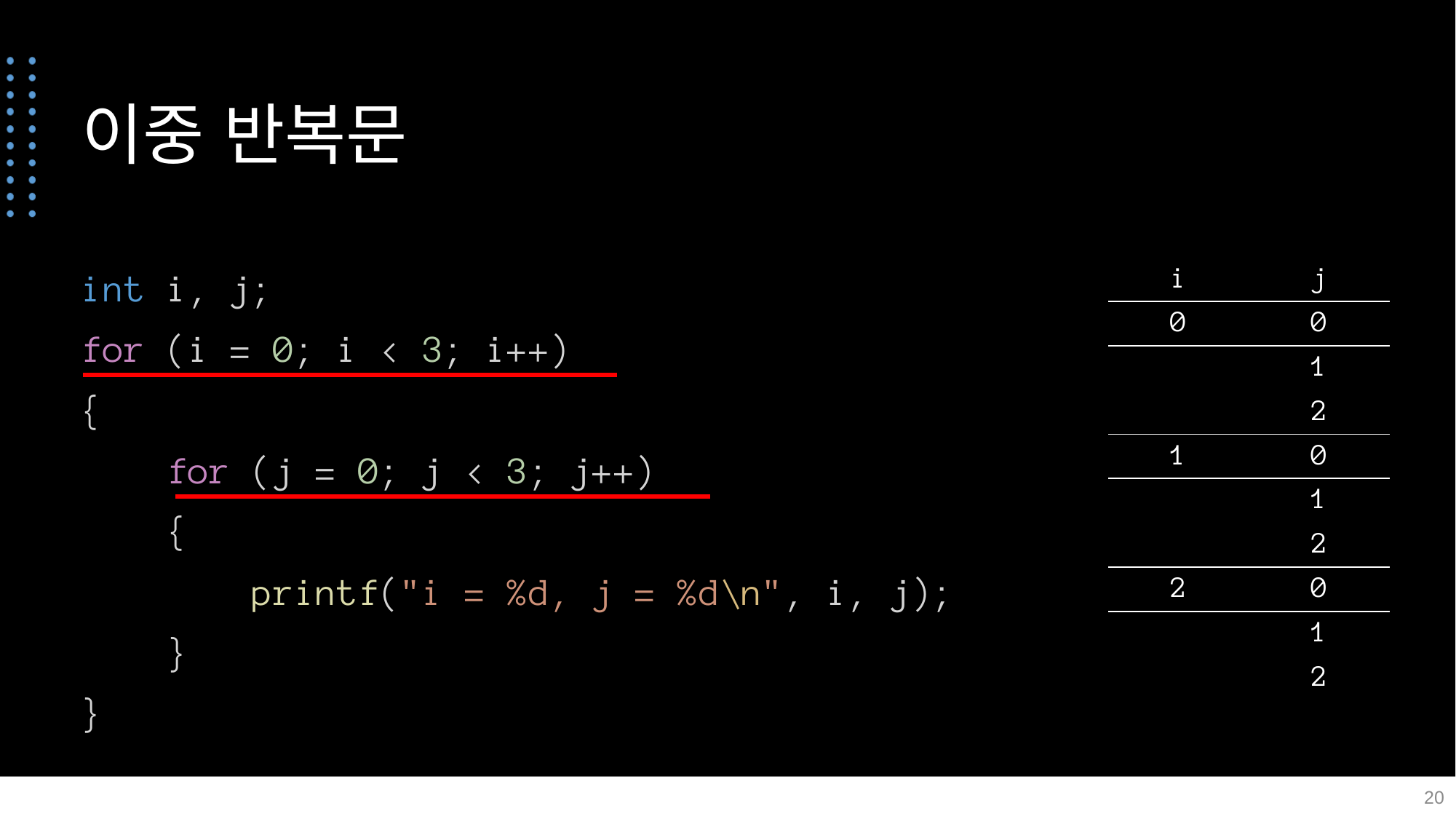

# 이중 반복문
int i, j;
for (i = 0; i < 3; i++)
{
    for (j = 0; j < 3; j++)
    {
        printf("i = %d, j = %d\n", i, j);
    }
}

| i | j |
| --- | --- |
| 0 | 0 |
|  | 1 |
|  | 2 |
| 1 | 0 |
|  | 1 |
|  | 2 |
| 2 | 0 |
|  | 1 |
|  | 2 |
20